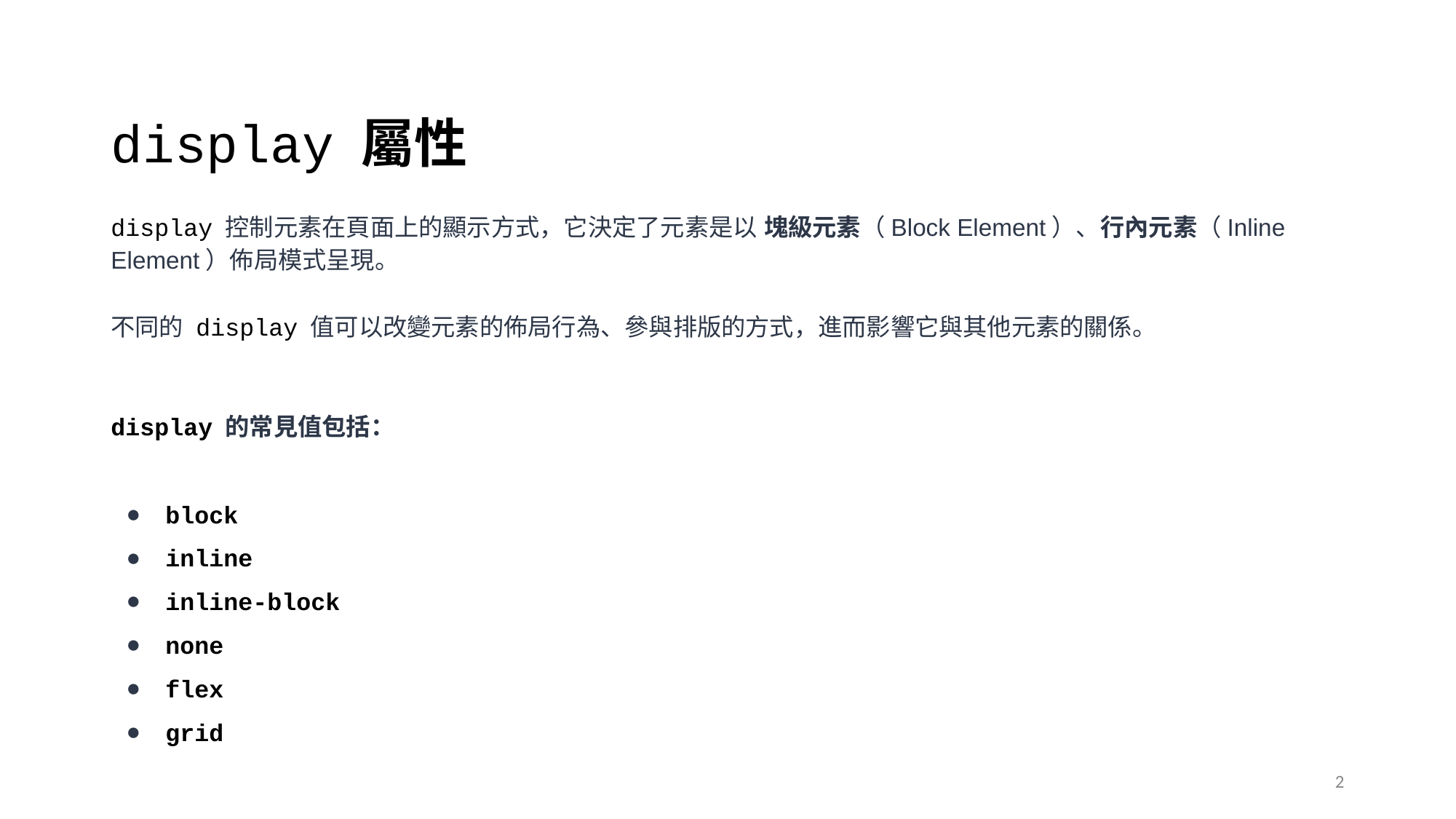

# display 屬性
display 控制元素在頁面上的顯示方式，它決定了元素是以 塊級元素（Block Element）、行內元素（Inline Element）佈局模式呈現。

不同的 display 值可以改變元素的佈局行為、參與排版的方式，進而影響它與其他元素的關係。

display 的常見值包括：

block
inline
inline-block
none
flex
grid

2